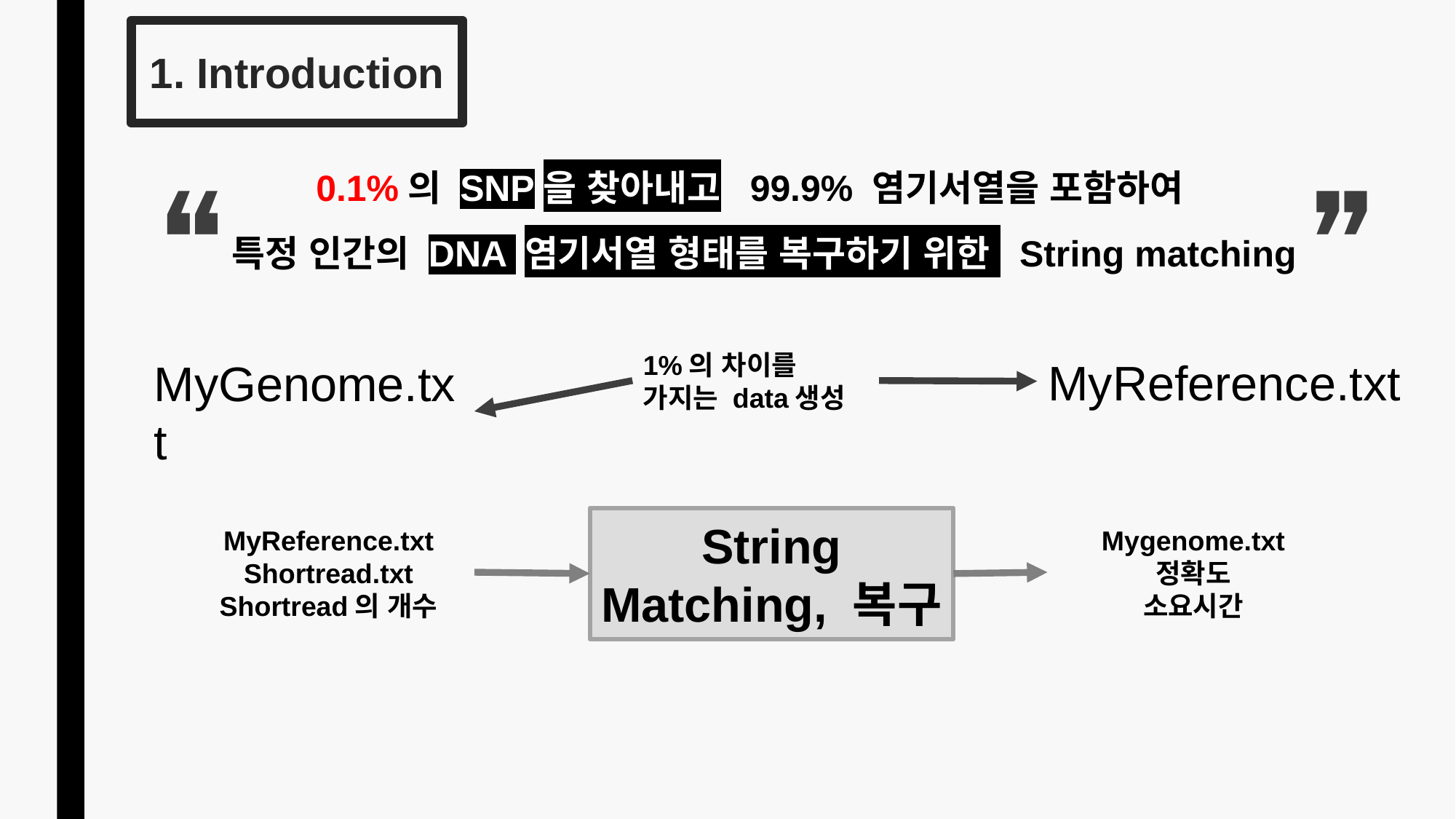

1. Introduction
0.1%의 SNP을 찾아내고  99.9% 염기서열을 포함하여
 특정 인간의 DNA 염기서열 형태를 복구하기 위한  String matching
“                           ”
1%의 차이를
가지는 data생성
MyReference.txt
MyGenome.txt
String Matching, 복구
MyReference.txt
Shortread.txt
Shortread의 개수
Mygenome.txt
정확도
소요시간